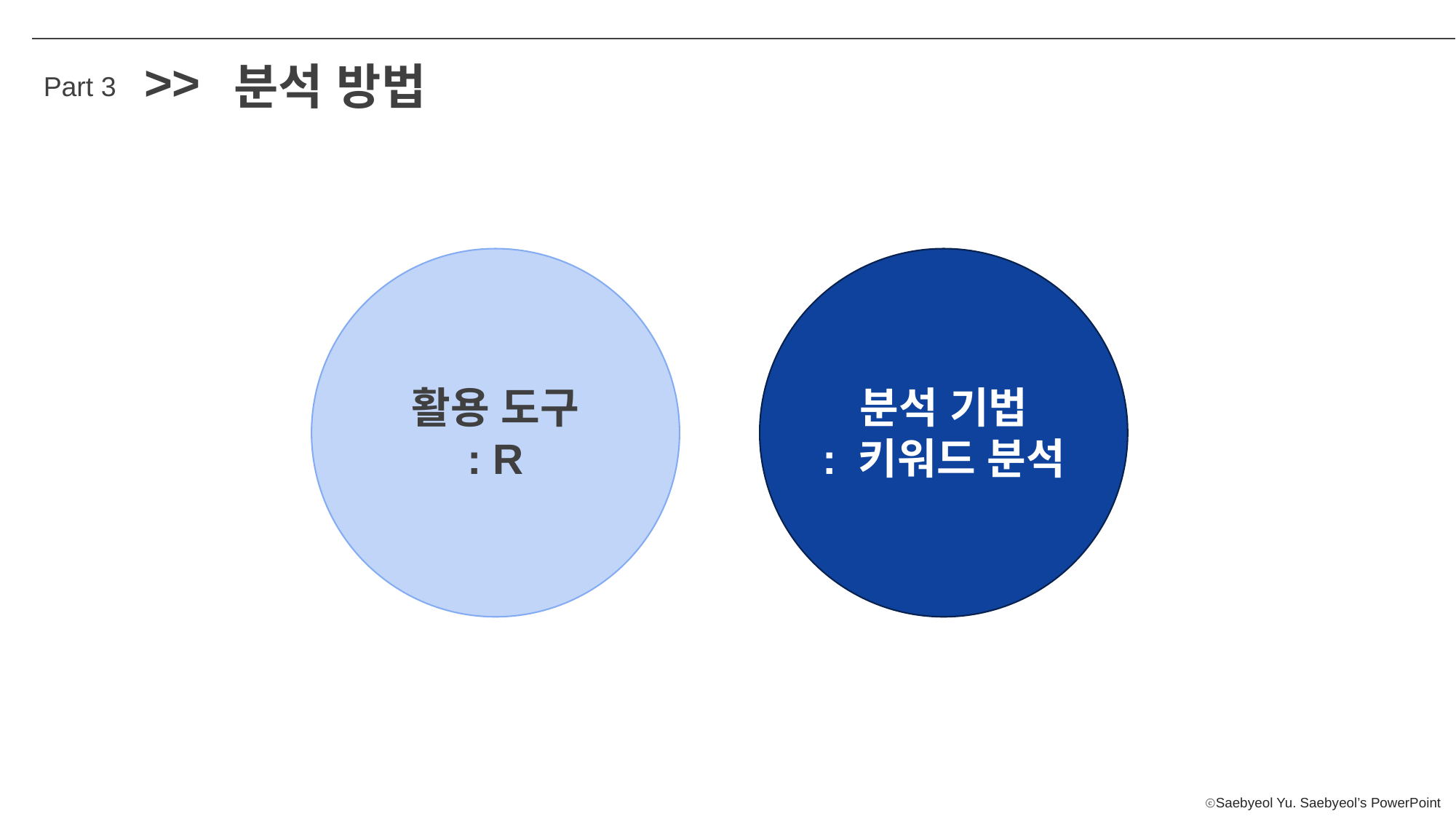

>>
분석 방법
Part 3

활용 도구
: R
분석 기법
: 키워드 분석